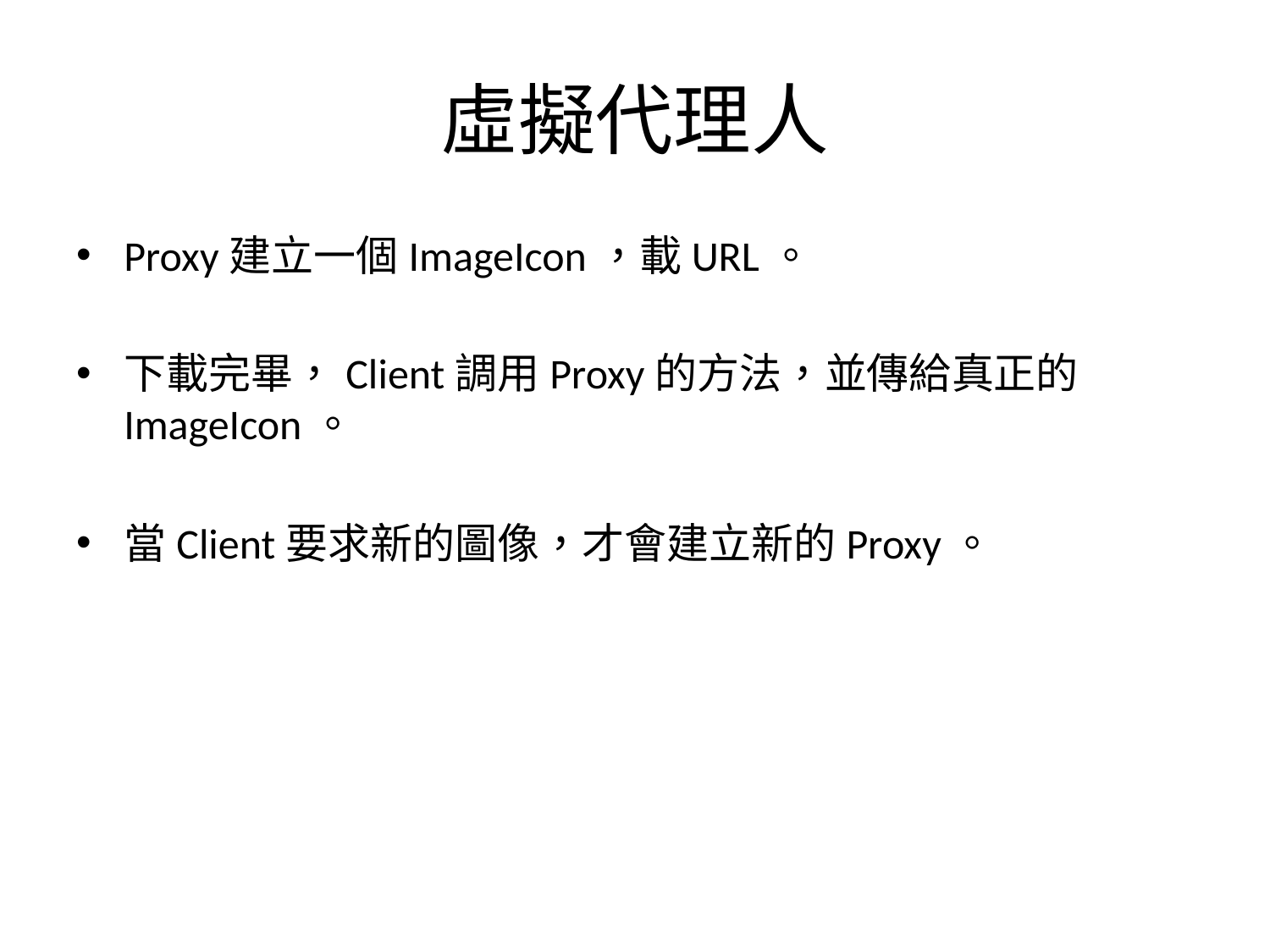

# 虛擬代理人
Proxy建立一個ImageIcon，載URL。

下載完畢，Client調用Proxy的方法，並傳給真正的ImageIcon。

當Client要求新的圖像，才會建立新的Proxy。